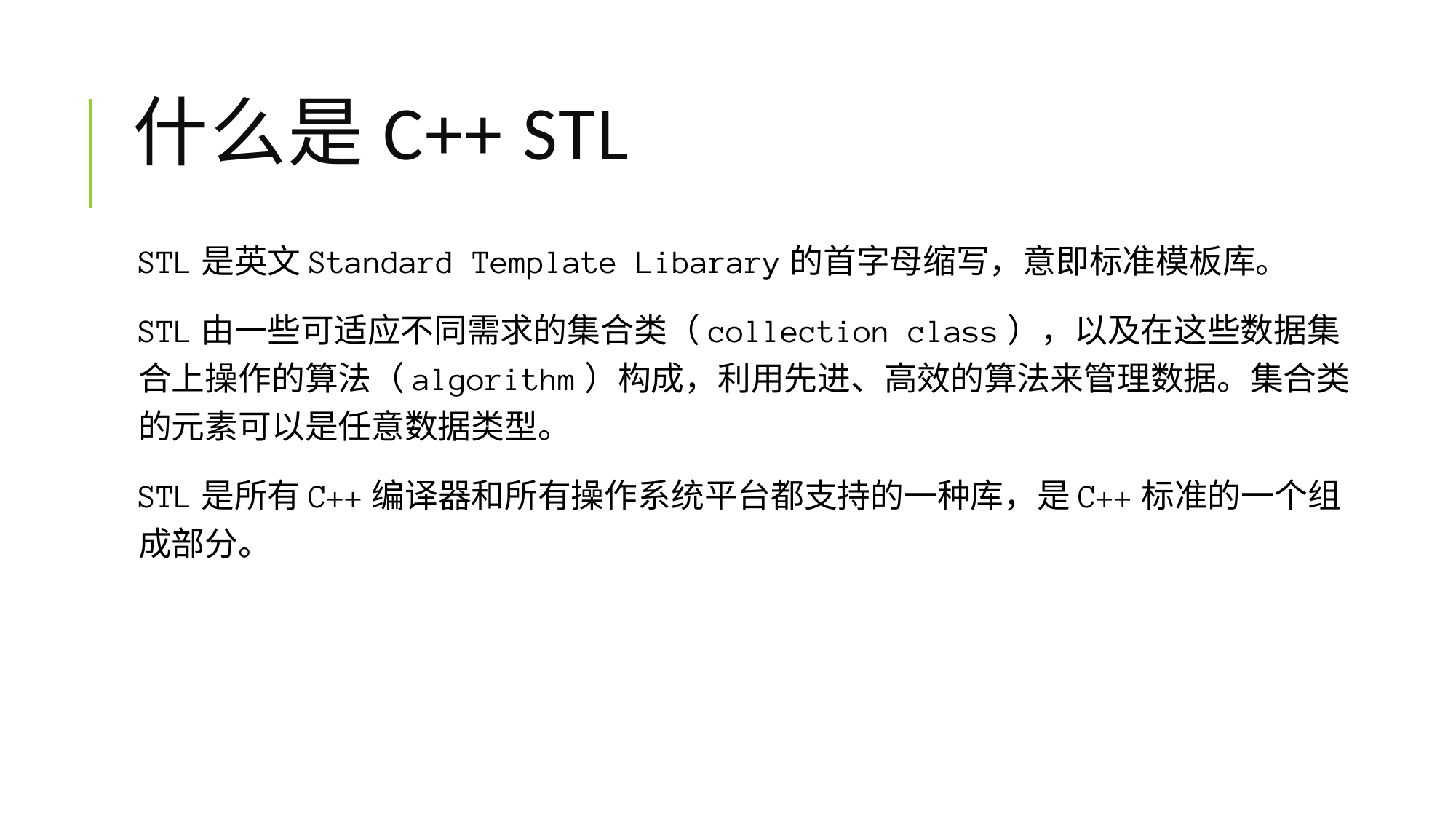

# 什么是C++ STL
STL是英文Standard Template Libarary的首字母缩写，意即标准模板库。
STL由一些可适应不同需求的集合类（collection class），以及在这些数据集合上操作的算法（algorithm）构成，利用先进、高效的算法来管理数据。集合类的元素可以是任意数据类型。
STL是所有C++编译器和所有操作系统平台都支持的一种库，是C++标准的一个组成部分。